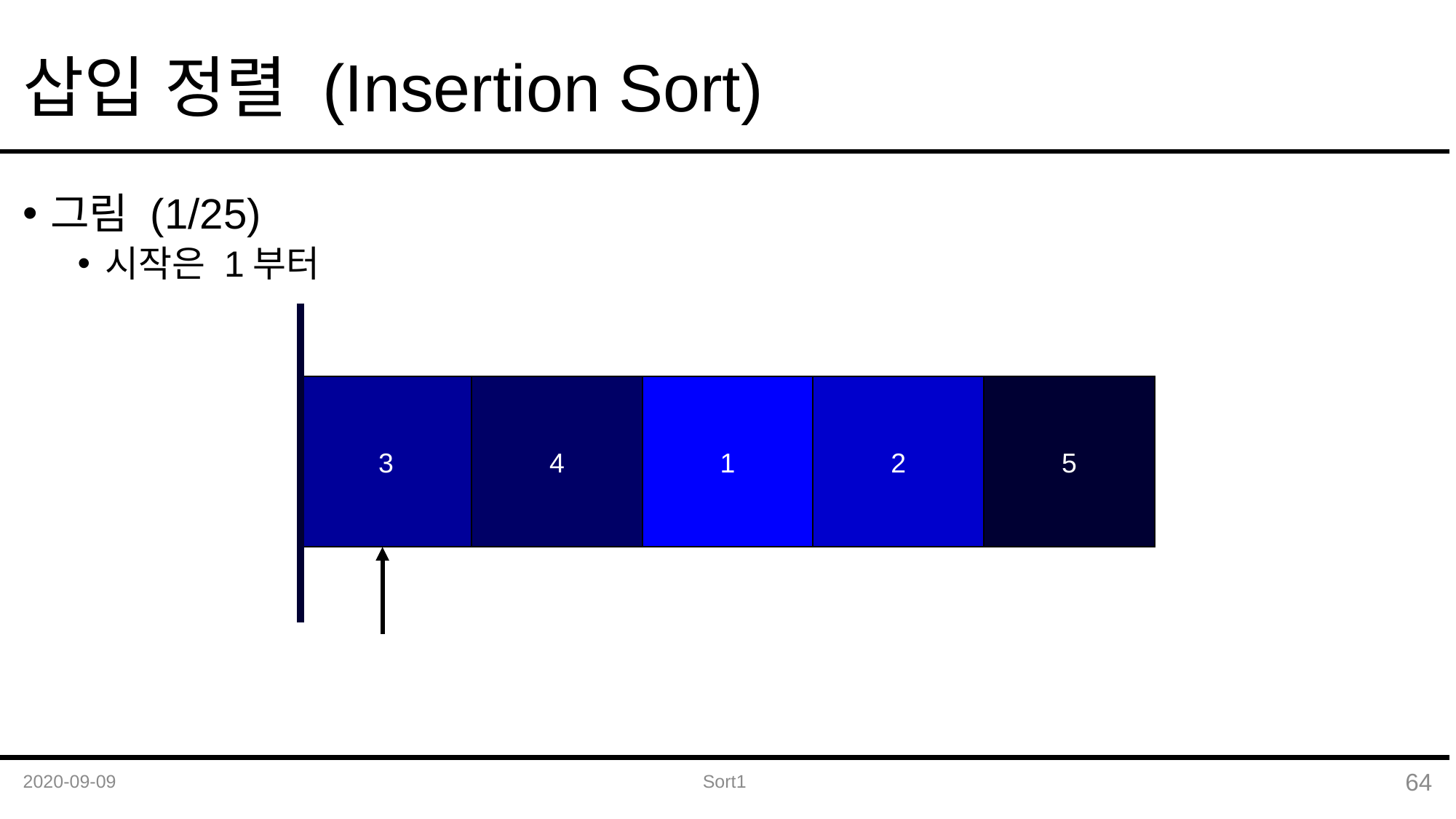

# 삽입 정렬 (Insertion Sort)
그림 (1/25)
시작은 1부터

5

4
1
2
3
2020-09-09
Sort1
64